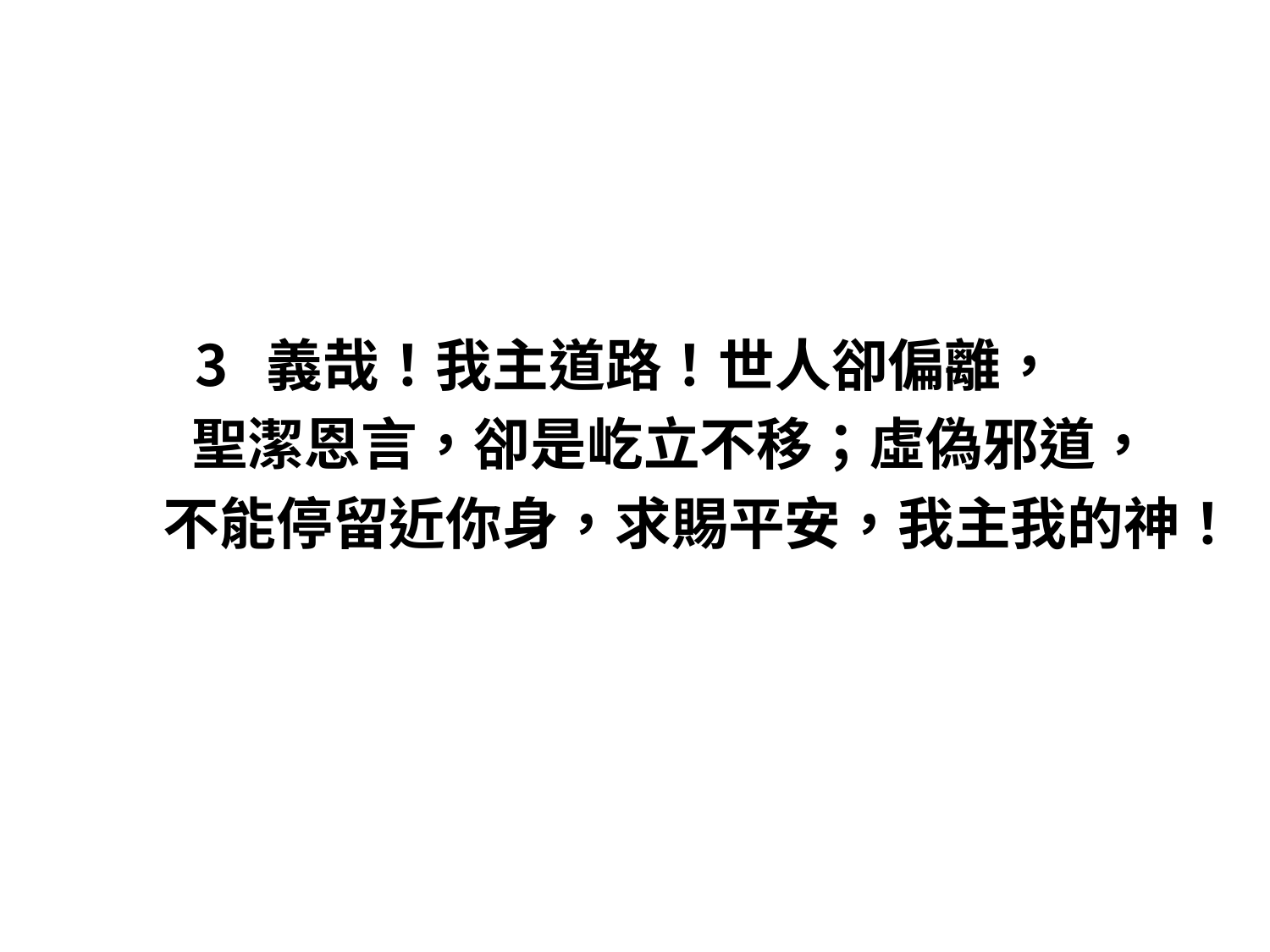

#
義哉！我主道路！世人卻偏離，
      聖潔恩言，卻是屹立不移；虛偽邪道，
      不能停留近你身，求賜平安，我主我的神！